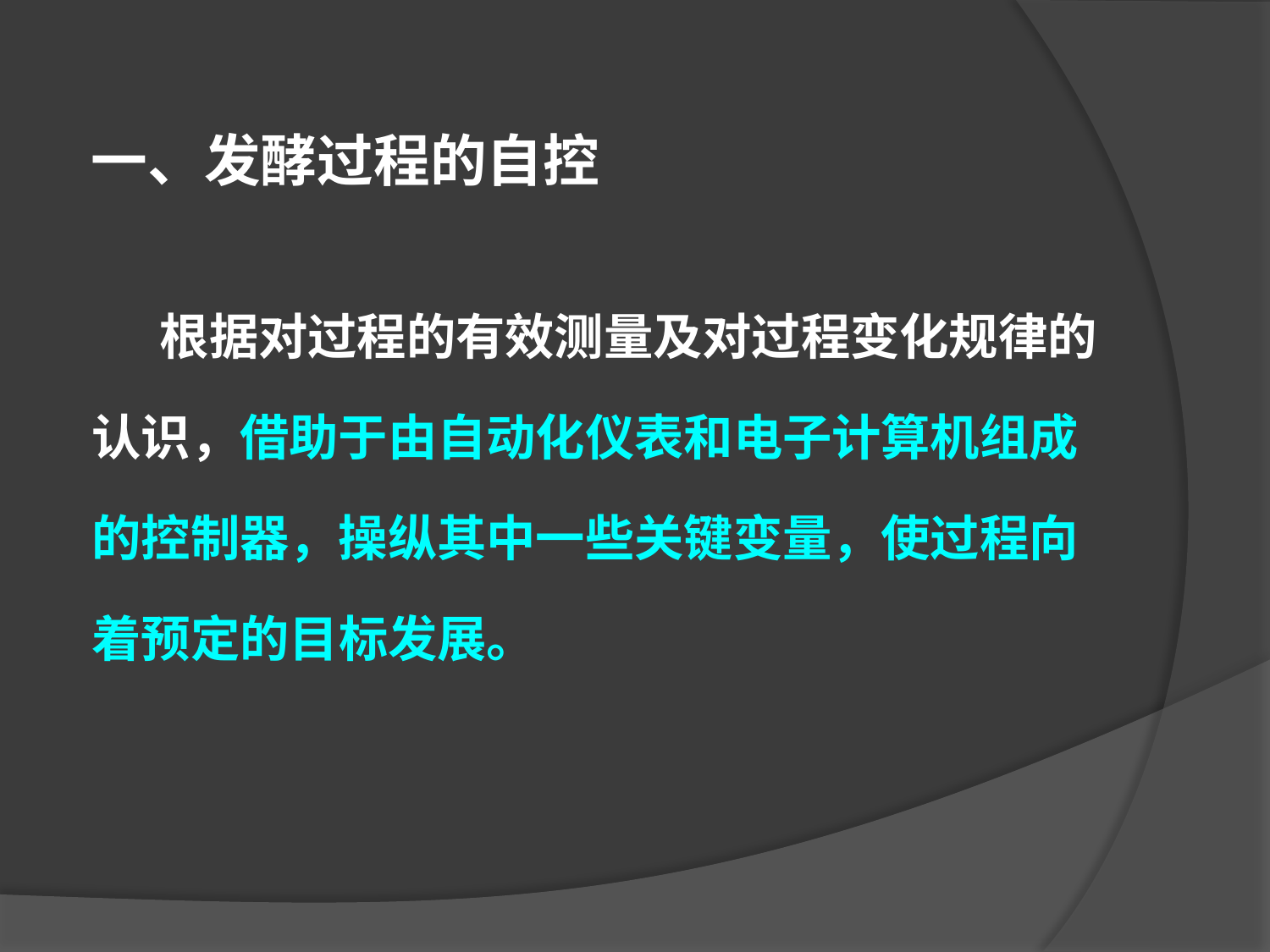

# 一、发酵过程的自控
     根据对过程的有效测量及对过程变化规律的认识，借助于由自动化仪表和电子计算机组成的控制器，操纵其中一些关键变量，使过程向着预定的目标发展。